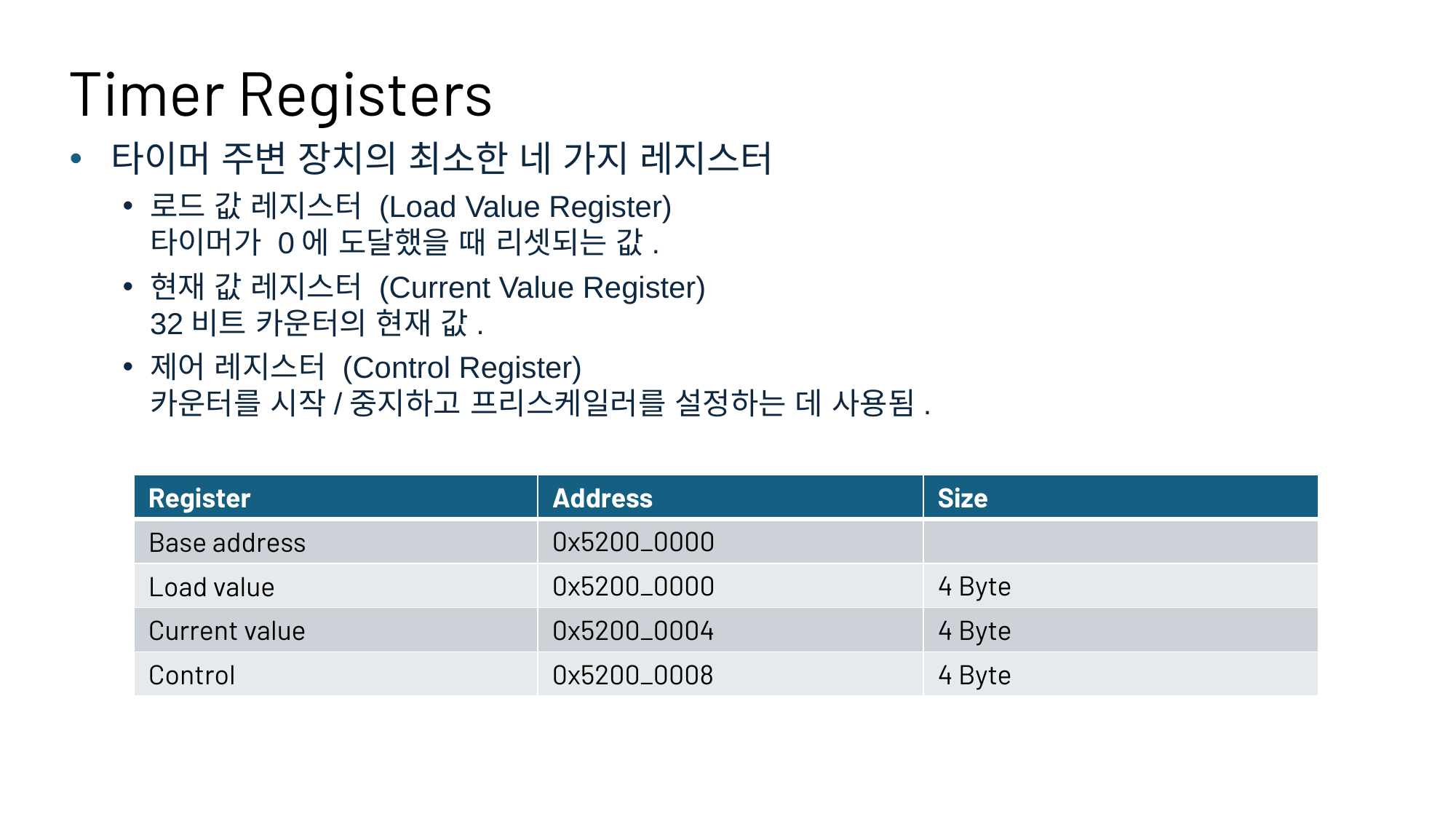

# Timer Registers
타이머 주변 장치의 최소한 네 가지 레지스터
로드 값 레지스터 (Load Value Register)
타이머가 0에 도달했을 때 리셋되는 값.
현재 값 레지스터 (Current Value Register)
32비트 카운터의 현재 값.
제어 레지스터 (Control Register)
카운터를 시작/중지하고 프리스케일러를 설정하는 데 사용됨.
| Register | Address | Size |
| --- | --- | --- |
| Base address | 0x5200\_0000 |  |
| Load value | 0x5200\_0000 | 4 Byte |
| Current value | 0x5200\_0004 | 4 Byte |
| Control | 0x5200\_0008 | 4 Byte |